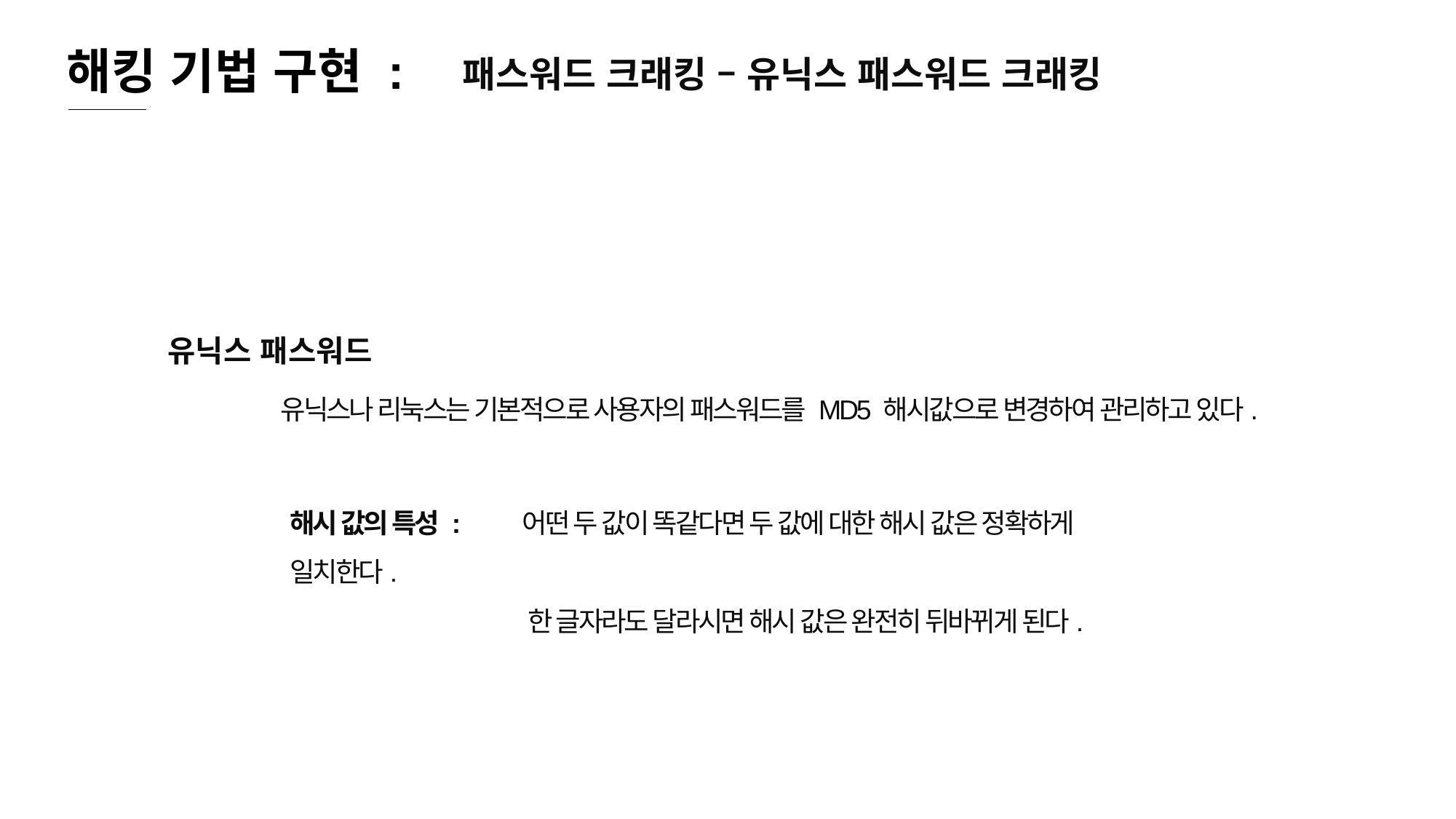

해킹 기법 구현 :
패스워드 크래킹 – 유닉스 패스워드 크래킹
유닉스 패스워드
유닉스나 리눅스는 기본적으로 사용자의 패스워드를 MD5 해시값으로 변경하여 관리하고 있다.
해시 값의 특성 :	 어떤 두 값이 똑같다면 두 값에 대한 해시 값은 정확하게 일치한다.
		  한 글자라도 달라시면 해시 값은 완전히 뒤바뀌게 된다.